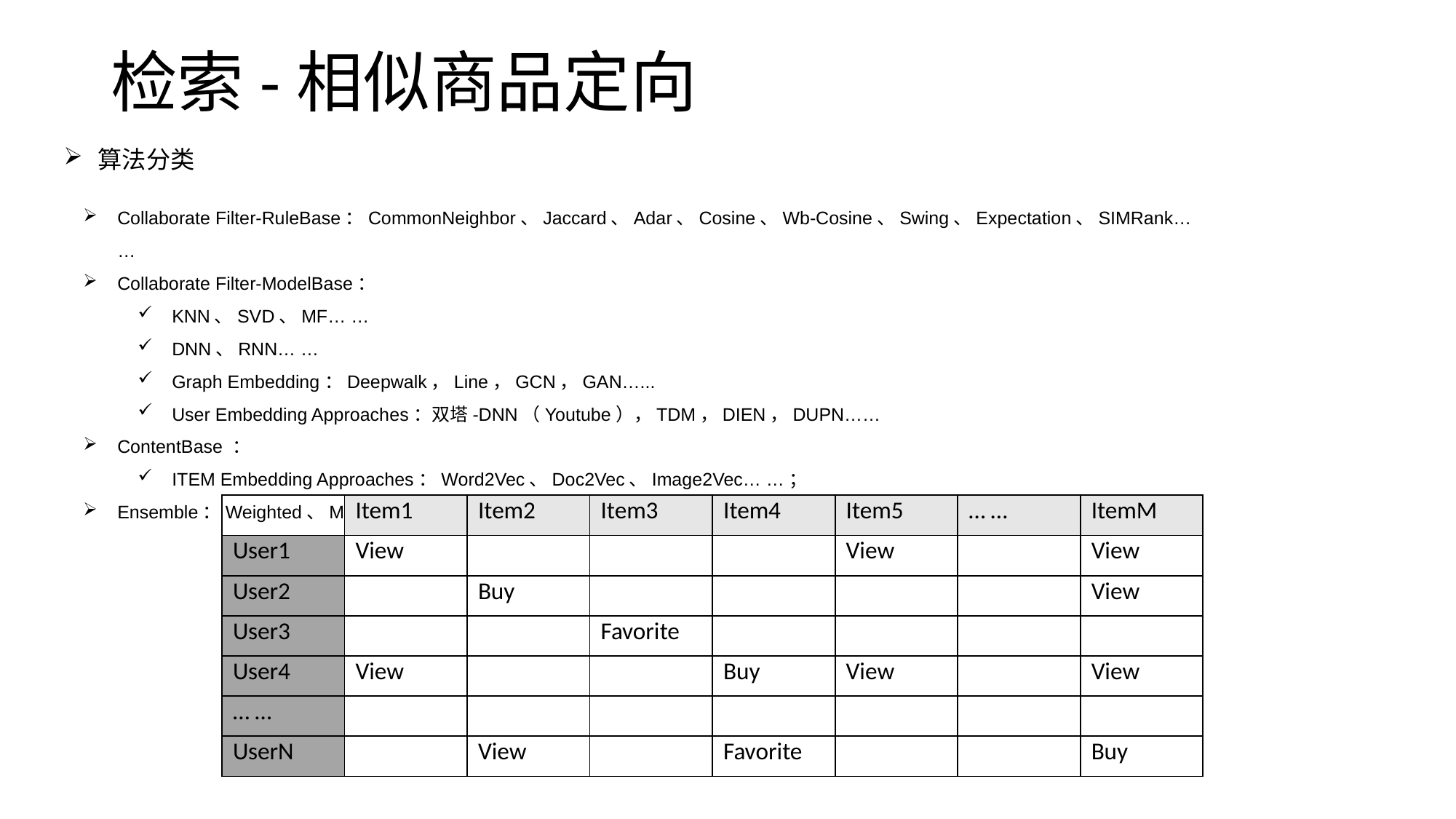

# 检索-相似商品定向
算法分类
Collaborate Filter-RuleBase：CommonNeighbor、Jaccard、Adar、Cosine、Wb-Cosine、Swing、Expectation、SIMRank… …
Collaborate Filter-ModelBase：
KNN、SVD、MF… …
DNN、RNN… …
Graph Embedding：Deepwalk，Line，GCN，GAN…...
User Embedding Approaches：双塔-DNN（Youtube），TDM，DIEN，DUPN……
ContentBase ：
ITEM Embedding Approaches：Word2Vec、Doc2Vec、Image2Vec… …；
Ensemble：Weighted、Mixed… …
|  | Item1 | Item2 | Item3 | Item4 | Item5 | … … | ItemM |
| --- | --- | --- | --- | --- | --- | --- | --- |
| User1 | View |  |  |  | View |  | View |
| User2 |  | Buy |  |  |  |  | View |
| User3 |  |  | Favorite |  |  |  |  |
| User4 | View |  |  | Buy | View |  | View |
| … … |  |  |  |  |  |  |  |
| UserN |  | View |  | Favorite |  |  | Buy |